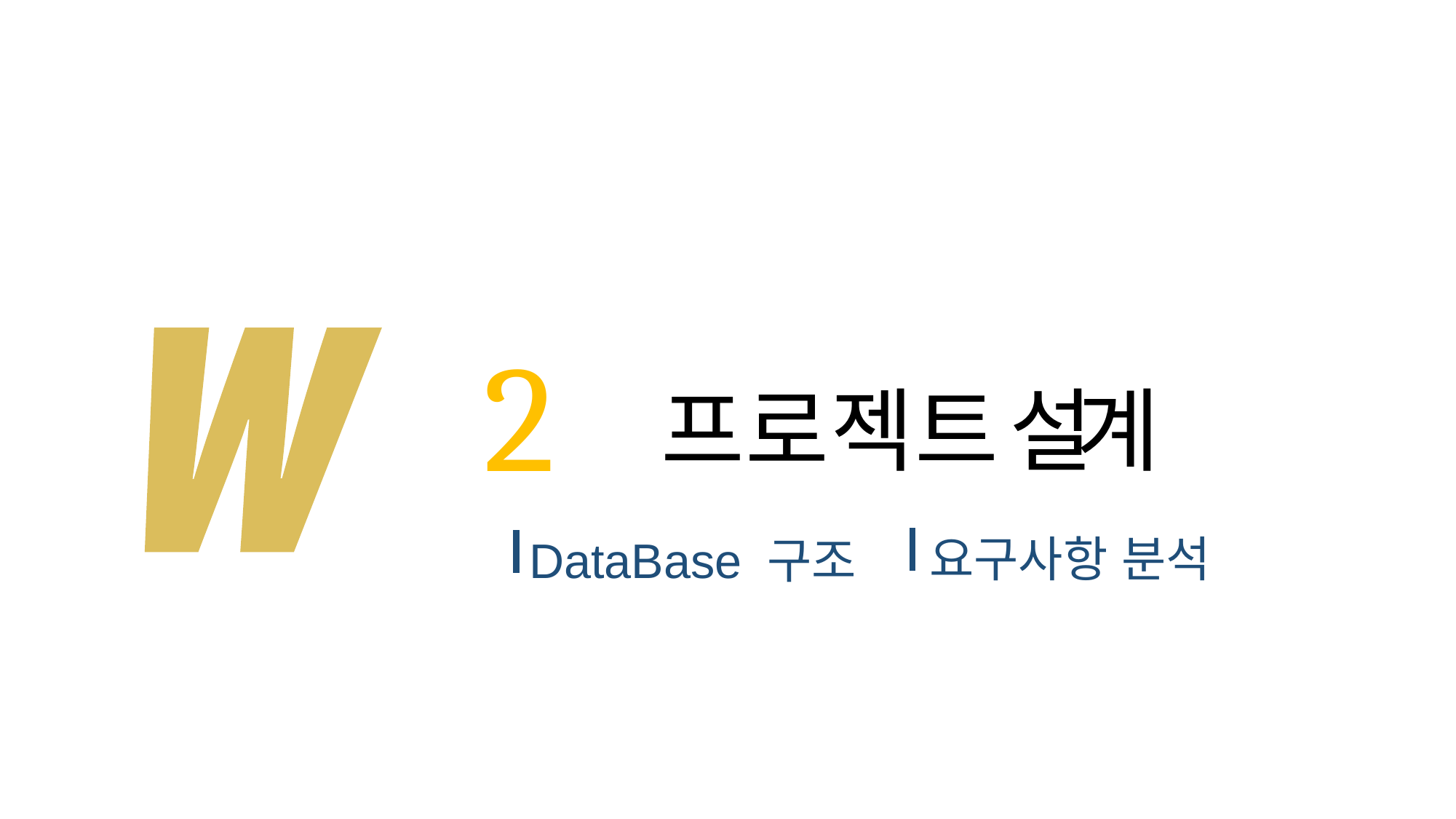

# 2 프로젝트 설계

요구사항 분석
DataBase 구조